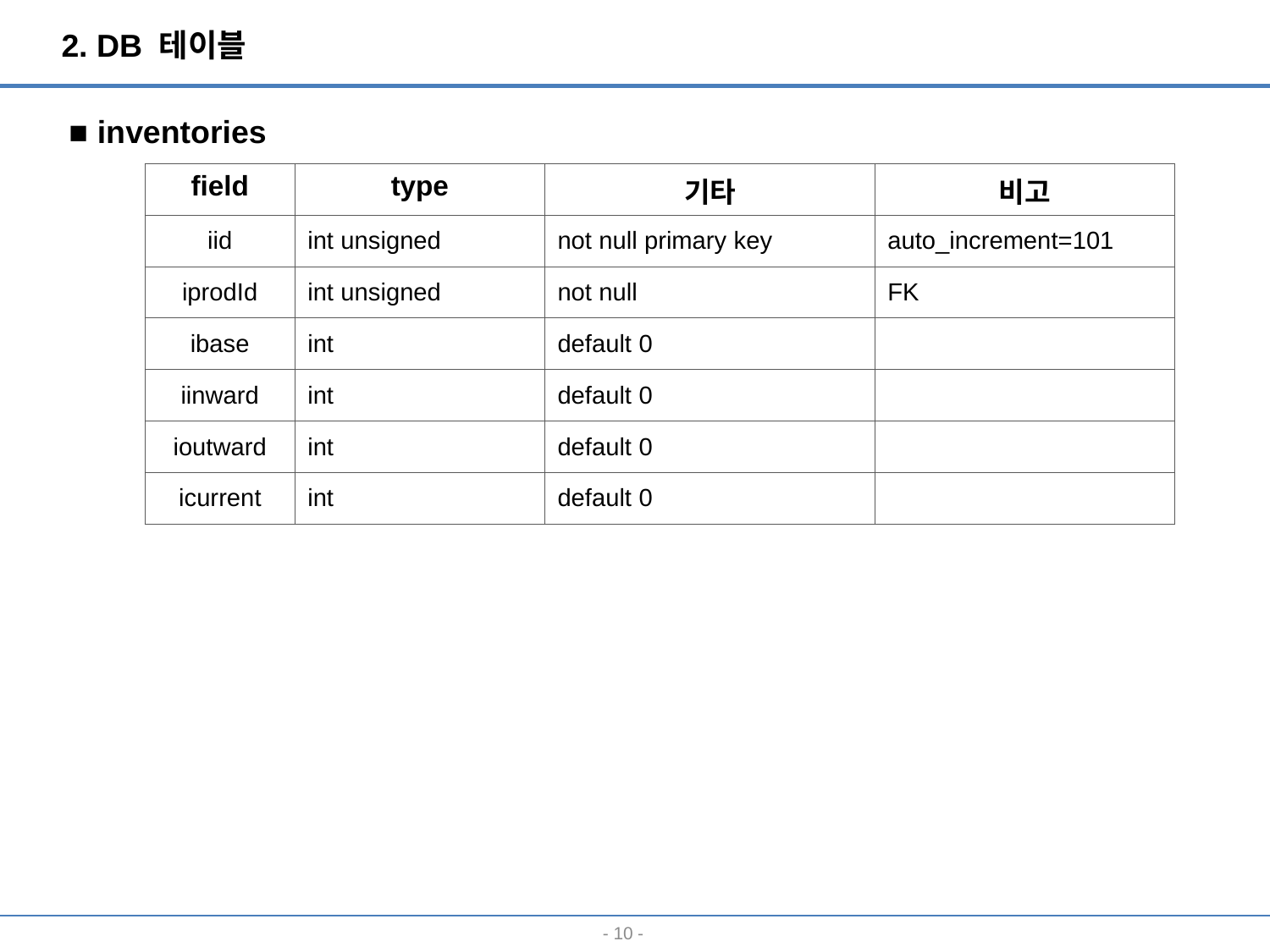

2. DB 테이블
■ inventories
| field | type | 기타 | 비고 |
| --- | --- | --- | --- |
| iid | int unsigned | not null primary key | auto\_increment=101 |
| iprodId | int unsigned | not null | FK |
| ibase | int | default 0 |  |
| iinward | int | default 0 |  |
| ioutward | int | default 0 |  |
| icurrent | int | default 0 |  |
- 10 -